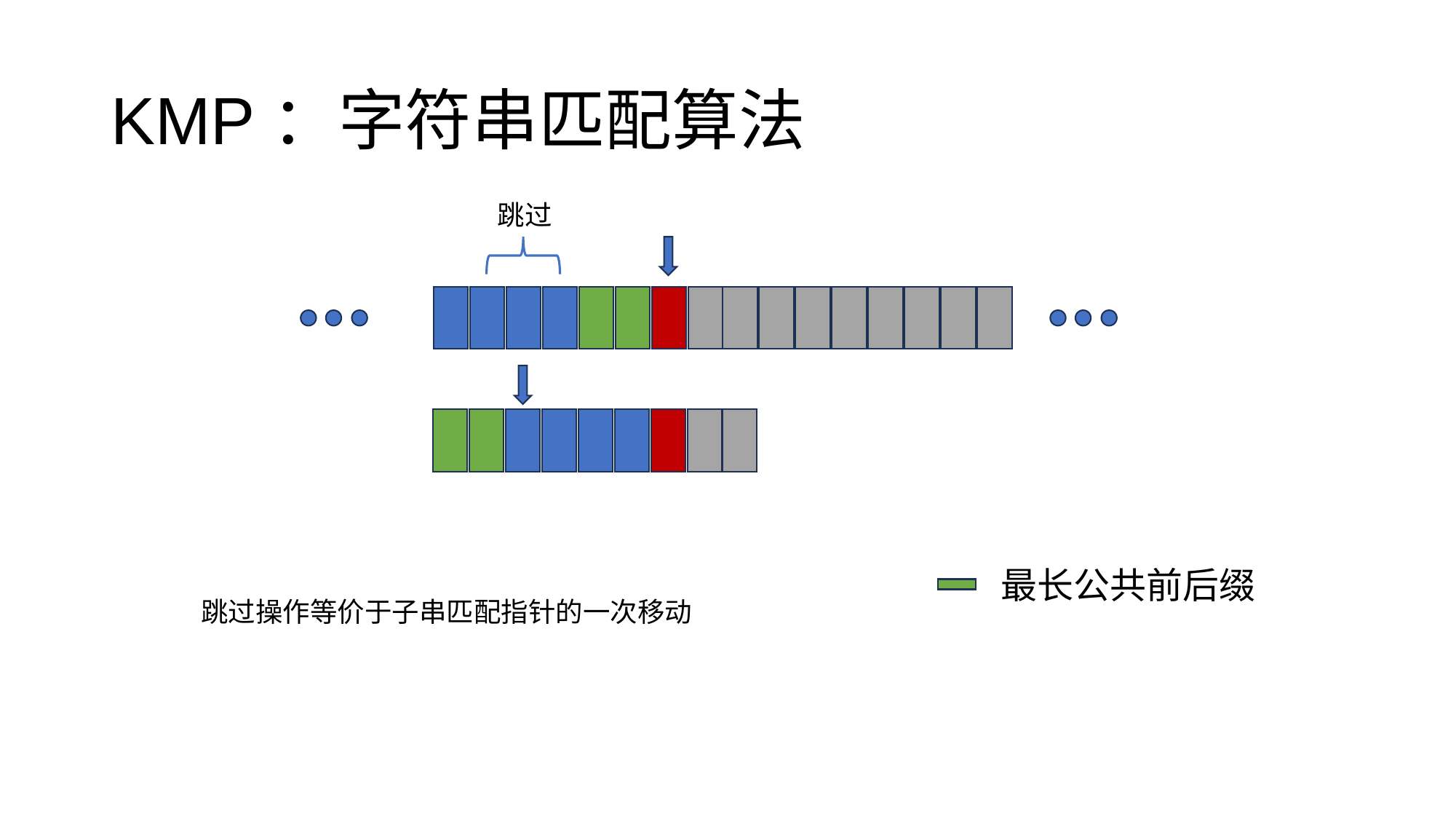

# KMP：字符串匹配算法
跳过

最长公共前后缀

跳过操作等价于子串匹配指针的一次移动